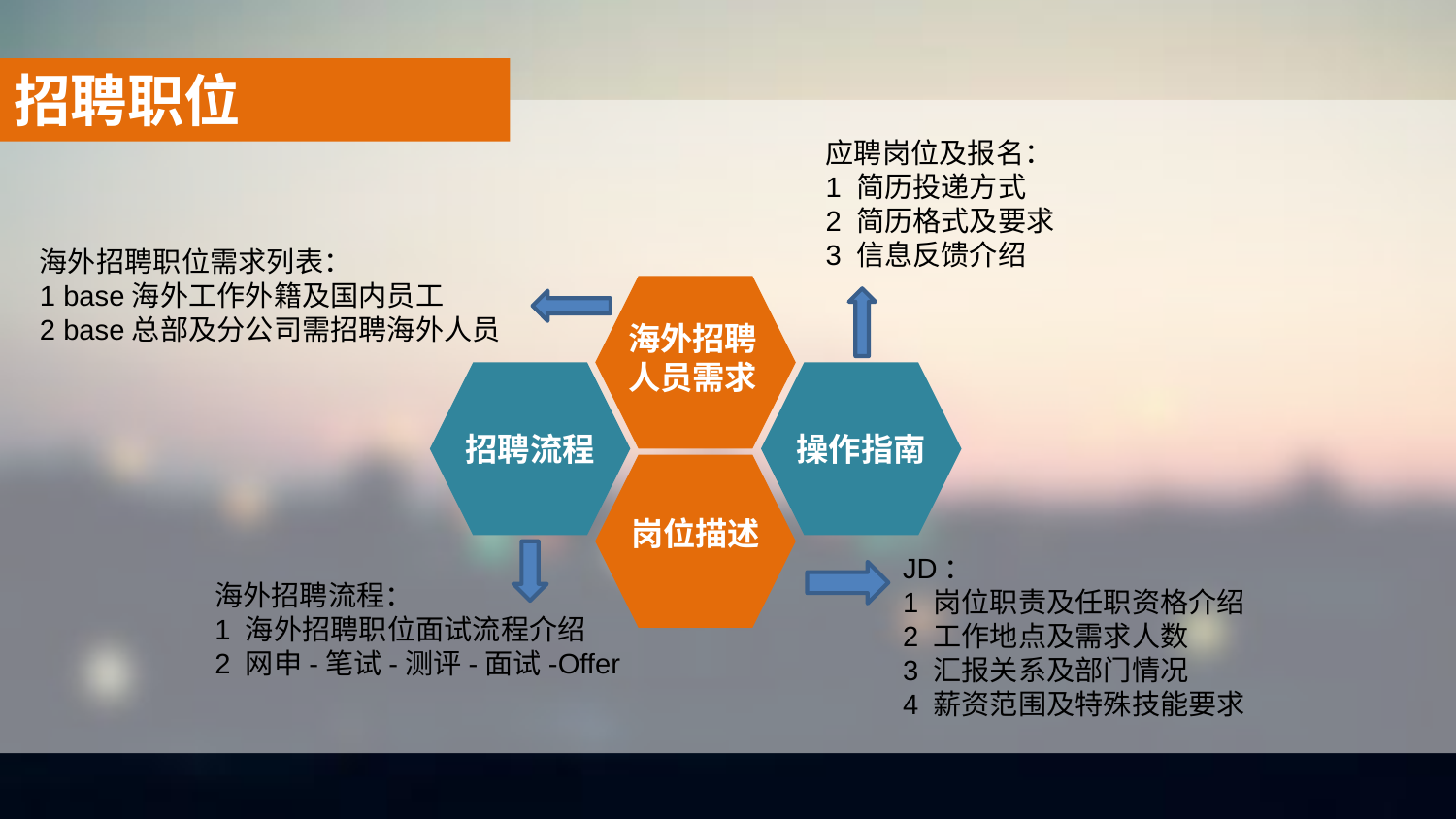

招聘职位
应聘岗位及报名：
1 简历投递方式
2 简历格式及要求
3 信息反馈介绍
海外招聘职位需求列表：
1 base海外工作外籍及国内员工
2 base总部及分公司需招聘海外人员

海外招聘人员需求

招聘流程
操作指南

岗位描述

JD：
1 岗位职责及任职资格介绍
2 工作地点及需求人数
3 汇报关系及部门情况
4 薪资范围及特殊技能要求

海外招聘流程：
1 海外招聘职位面试流程介绍
2 网申-笔试-测评-面试-Offer